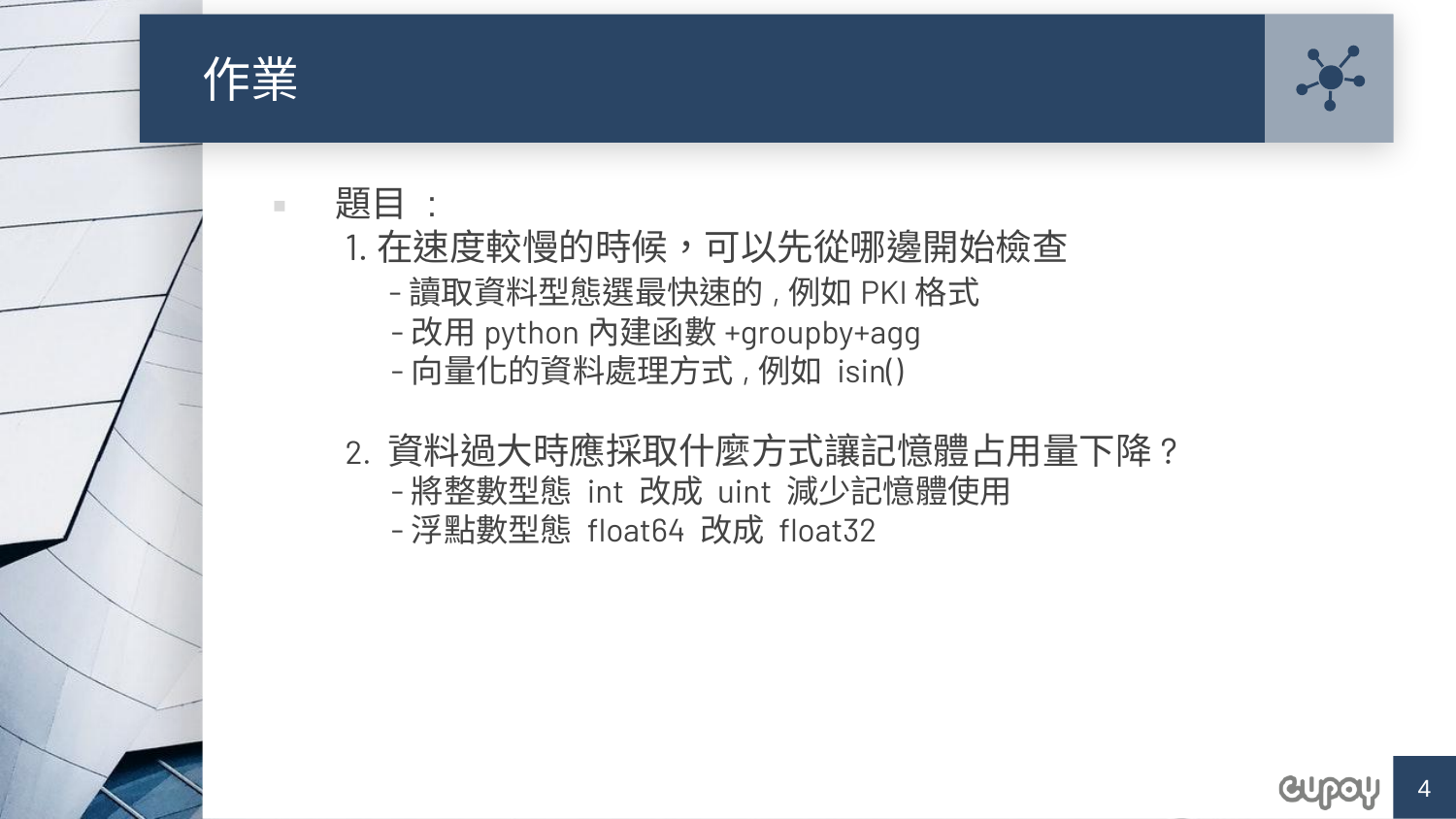

# 作業

題目 :
1.在速度較慢的時候，可以先從哪邊開始檢查
      -讀取資料型態選最快速的,例如PKI格式
       -改用python內建函數+groupby+agg
       -向量化的資料處理方式,例如 isin()

2. 資料過大時應採取什麼方式讓記憶體占用量下降?
       -將整數型態 int 改成 uint 減少記憶體使用
       -浮點數型態 float64 改成 float32
4